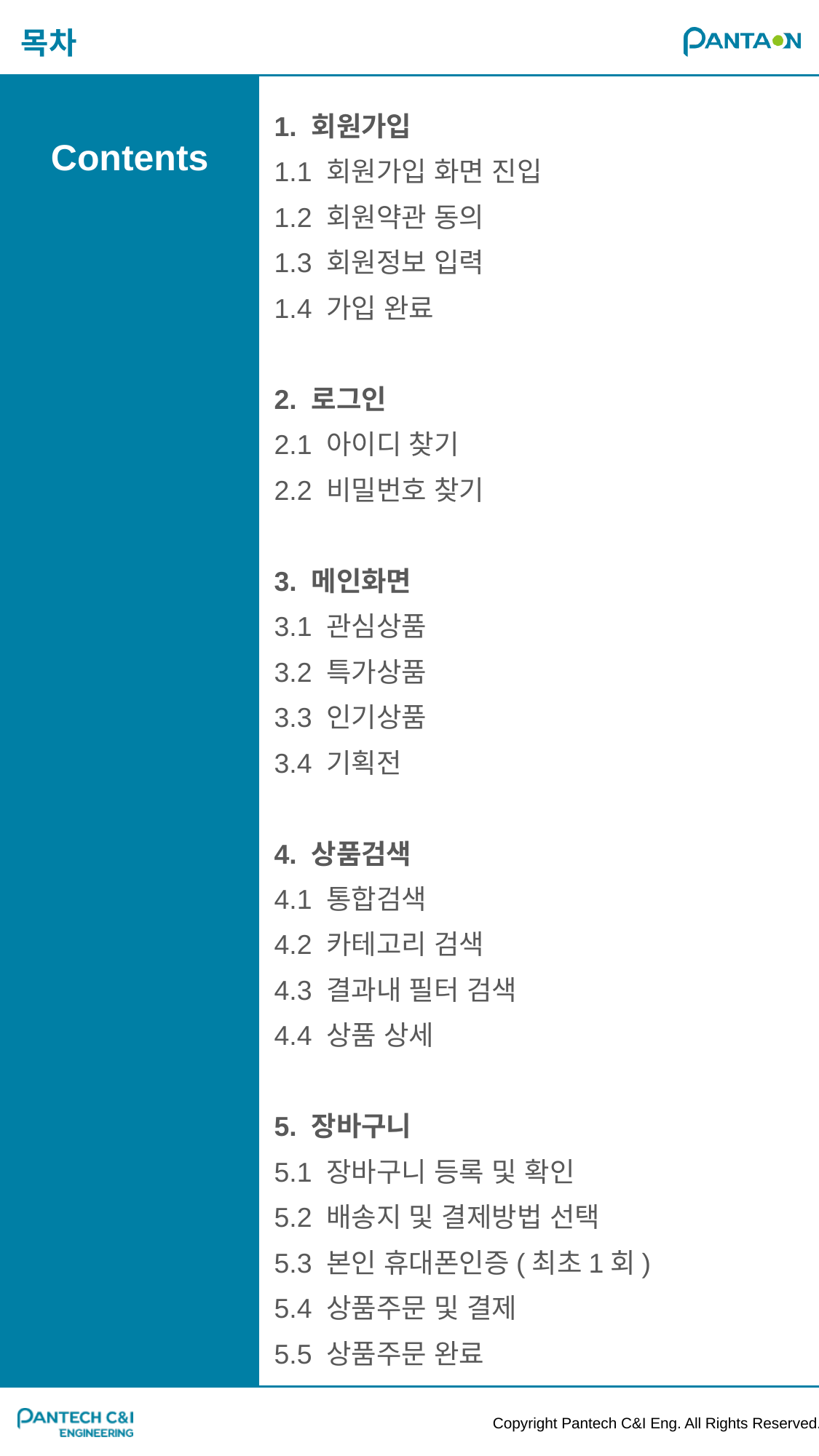

1. 회원가입
1.1 회원가입 화면 진입
1.2 회원약관 동의
1.3 회원정보 입력
1.4 가입 완료

2. 로그인
2.1 아이디 찾기
2.2 비밀번호 찾기

3. 메인화면
3.1 관심상품
3.2 특가상품
3.3 인기상품
3.4 기획전

4. 상품검색
4.1 통합검색
4.2 카테고리 검색
4.3 결과내 필터 검색
4.4 상품 상세

5. 장바구니
5.1 장바구니 등록 및 확인
5.2 배송지 및 결제방법 선택
5.3 본인 휴대폰인증(최초1회)
5.4 상품주문 및 결제
5.5 상품주문 완료